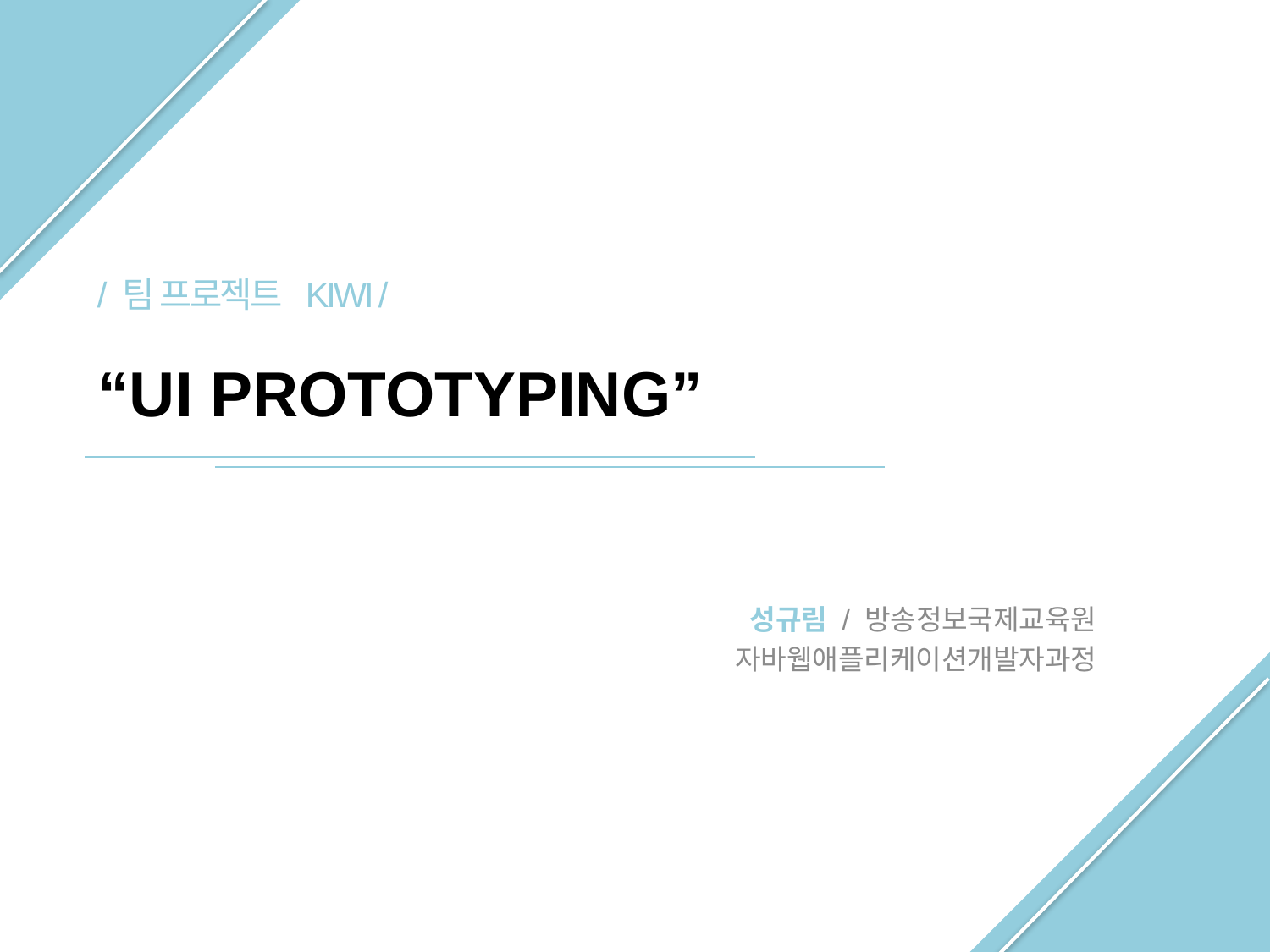

# “UI PROTOTYPING”
성규림 / 방송정보국제교육원
자바웹애플리케이션개발자과정